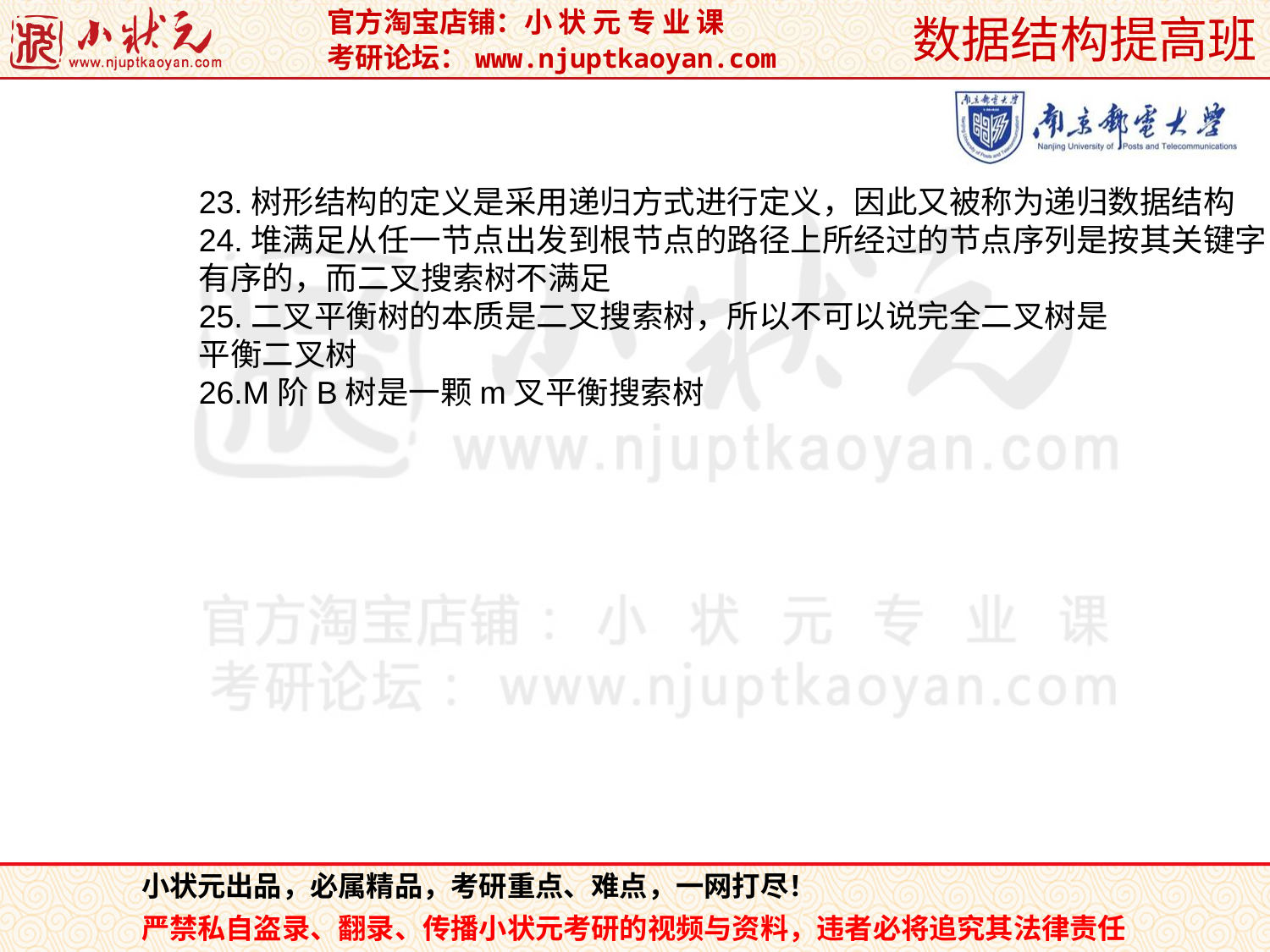

23.树形结构的定义是采用递归方式进行定义，因此又被称为递归数据结构
24.堆满足从任一节点出发到根节点的路径上所经过的节点序列是按其关键字
有序的，而二叉搜索树不满足
25.二叉平衡树的本质是二叉搜索树，所以不可以说完全二叉树是
平衡二叉树
26.M阶B树是一颗m叉平衡搜索树